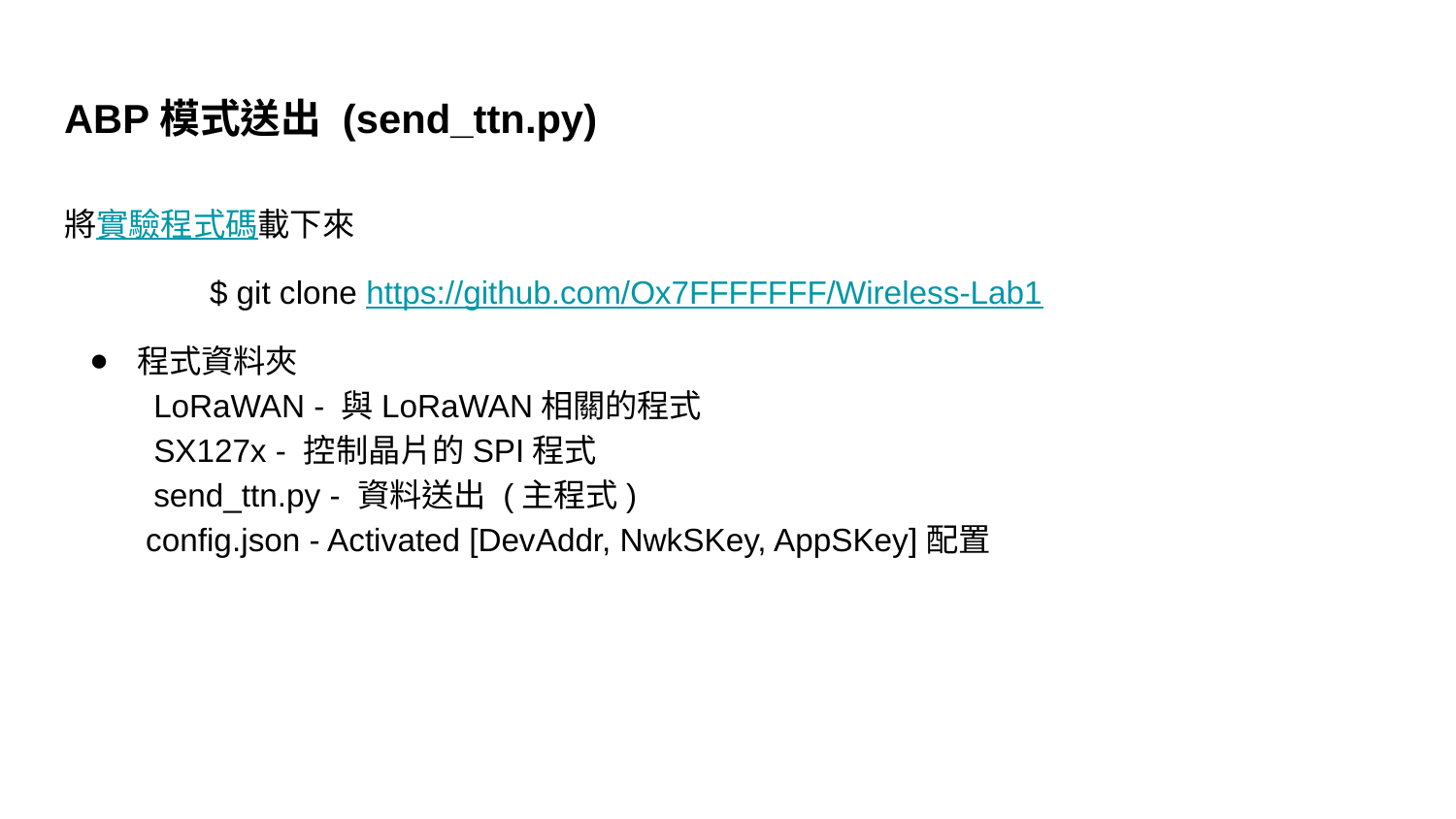

# ABP模式送出 (send_ttn.py)
將實驗程式碼載下來
	$ git clone https://github.com/Ox7FFFFFFF/Wireless-Lab1
程式資料夾
 LoRaWAN - 與LoRaWAN相關的程式
 SX127x - 控制晶片的SPI程式
 send_ttn.py - 資料送出 (主程式)
 config.json - Activated [DevAddr, NwkSKey, AppSKey]配置